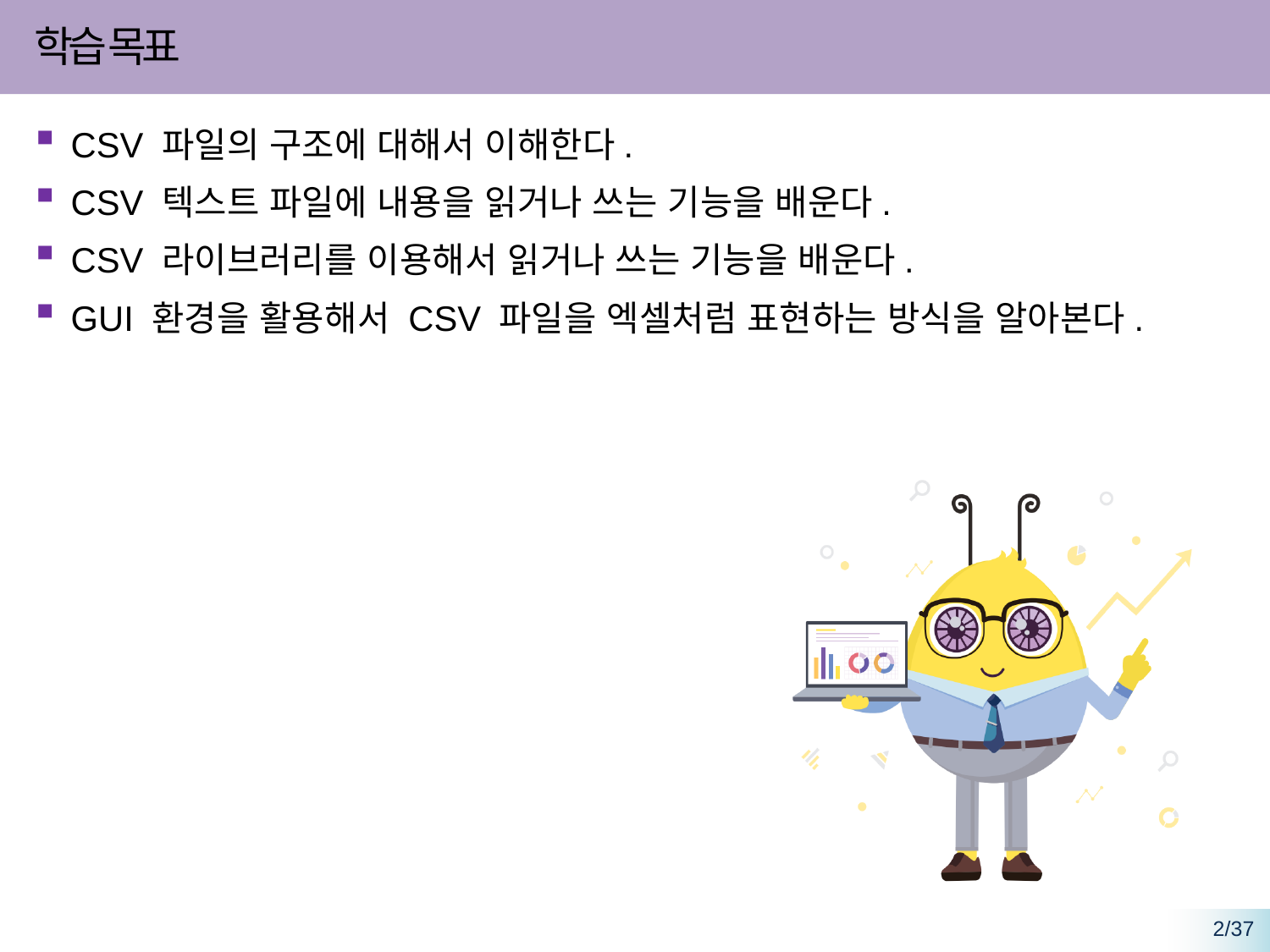

CSV 파일의 구조에 대해서 이해한다.
CSV 텍스트 파일에 내용을 읽거나 쓰는 기능을 배운다.
CSV 라이브러리를 이용해서 읽거나 쓰는 기능을 배운다.
GUI 환경을 활용해서 CSV 파일을 엑셀처럼 표현하는 방식을 알아본다.